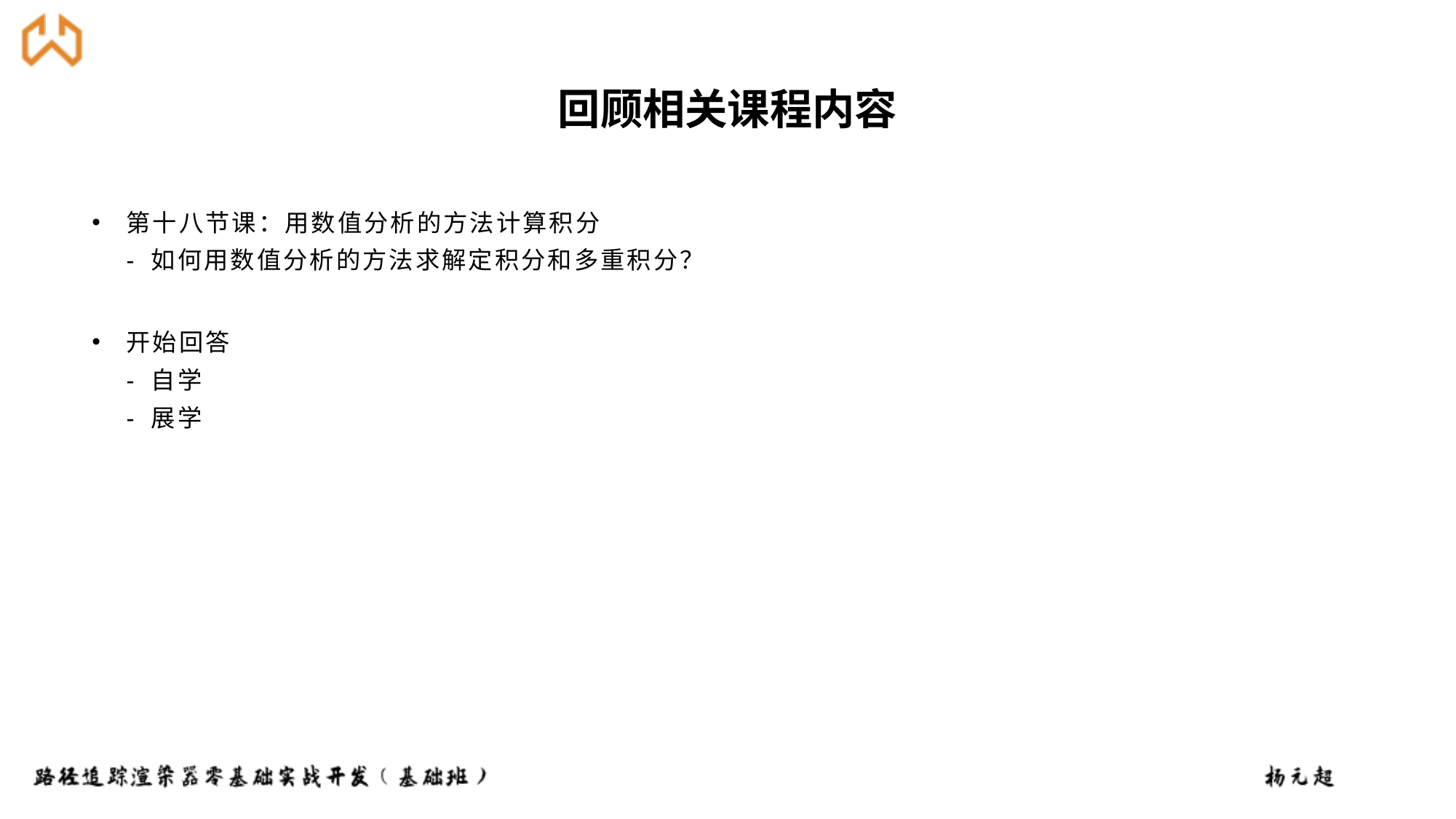

第十八节课：用数值分析的方法计算积分
- 如何用数值分析的方法求解定积分和多重积分？
开始回答
- 自学
- 展学